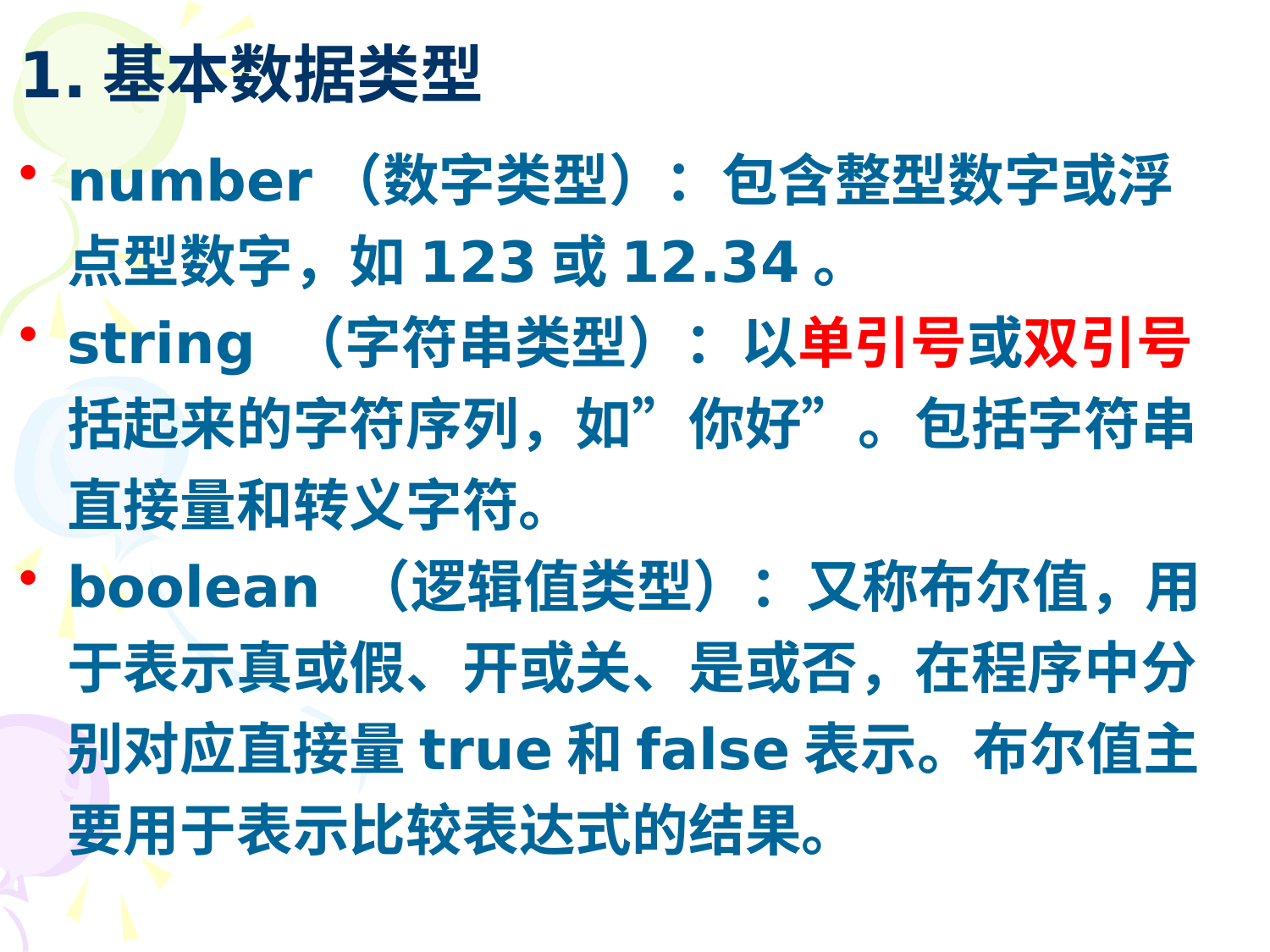

# 1.基本数据类型
number（数字类型）：包含整型数字或浮点型数字，如123或12.34。
string （字符串类型）：以单引号或双引号括起来的字符序列，如”你好”。包括字符串直接量和转义字符。
boolean （逻辑值类型）：又称布尔值，用于表示真或假、开或关、是或否，在程序中分别对应直接量true和false表示。布尔值主要用于表示比较表达式的结果。